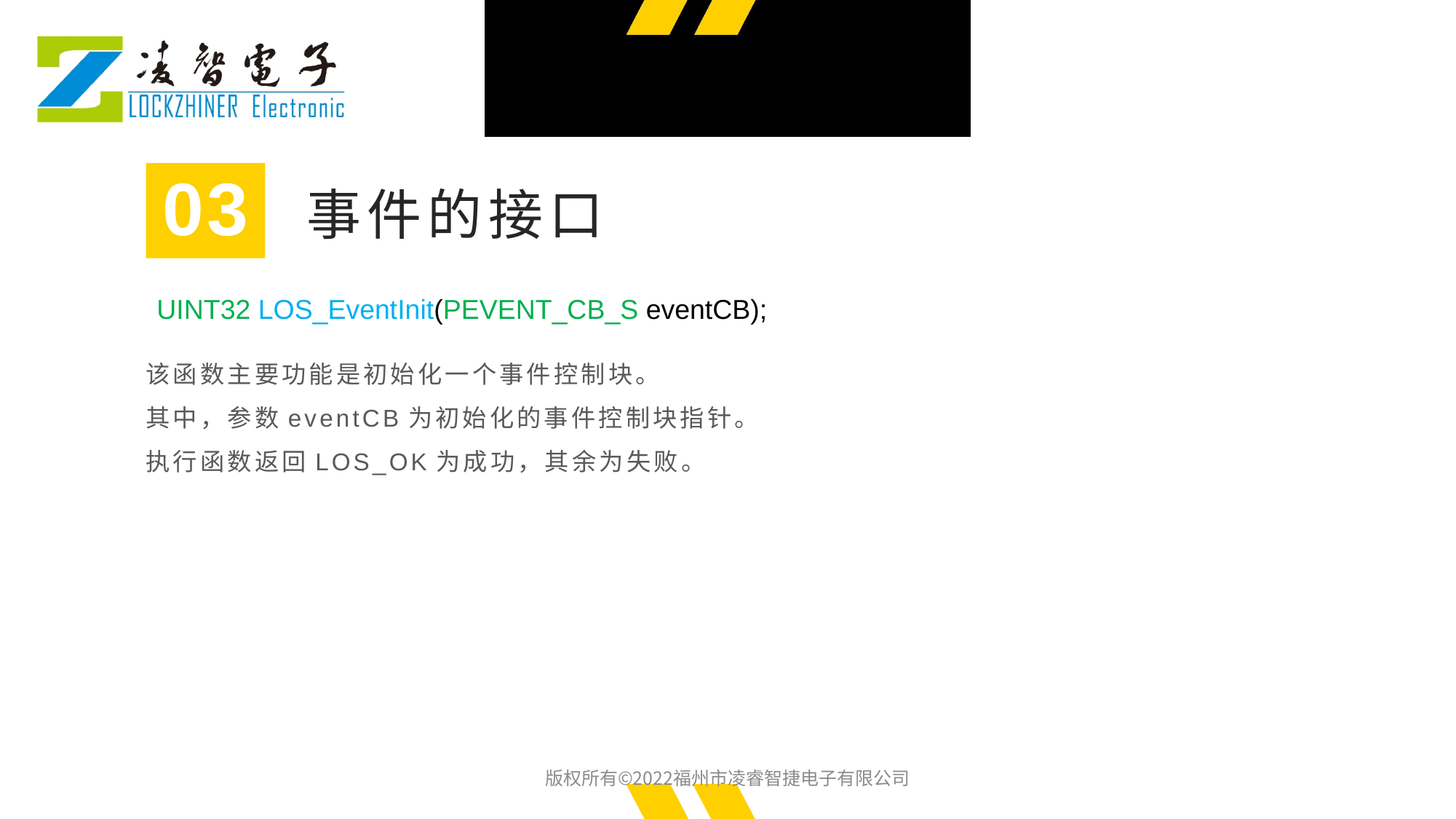

03
事件的接口
UINT32 LOS_EventInit(PEVENT_CB_S eventCB);
该函数主要功能是初始化一个事件控制块。
其中，参数eventCB为初始化的事件控制块指针。
执行函数返回LOS_OK为成功，其余为失败。
版权所有©2022福州市凌睿智捷电子有限公司
8